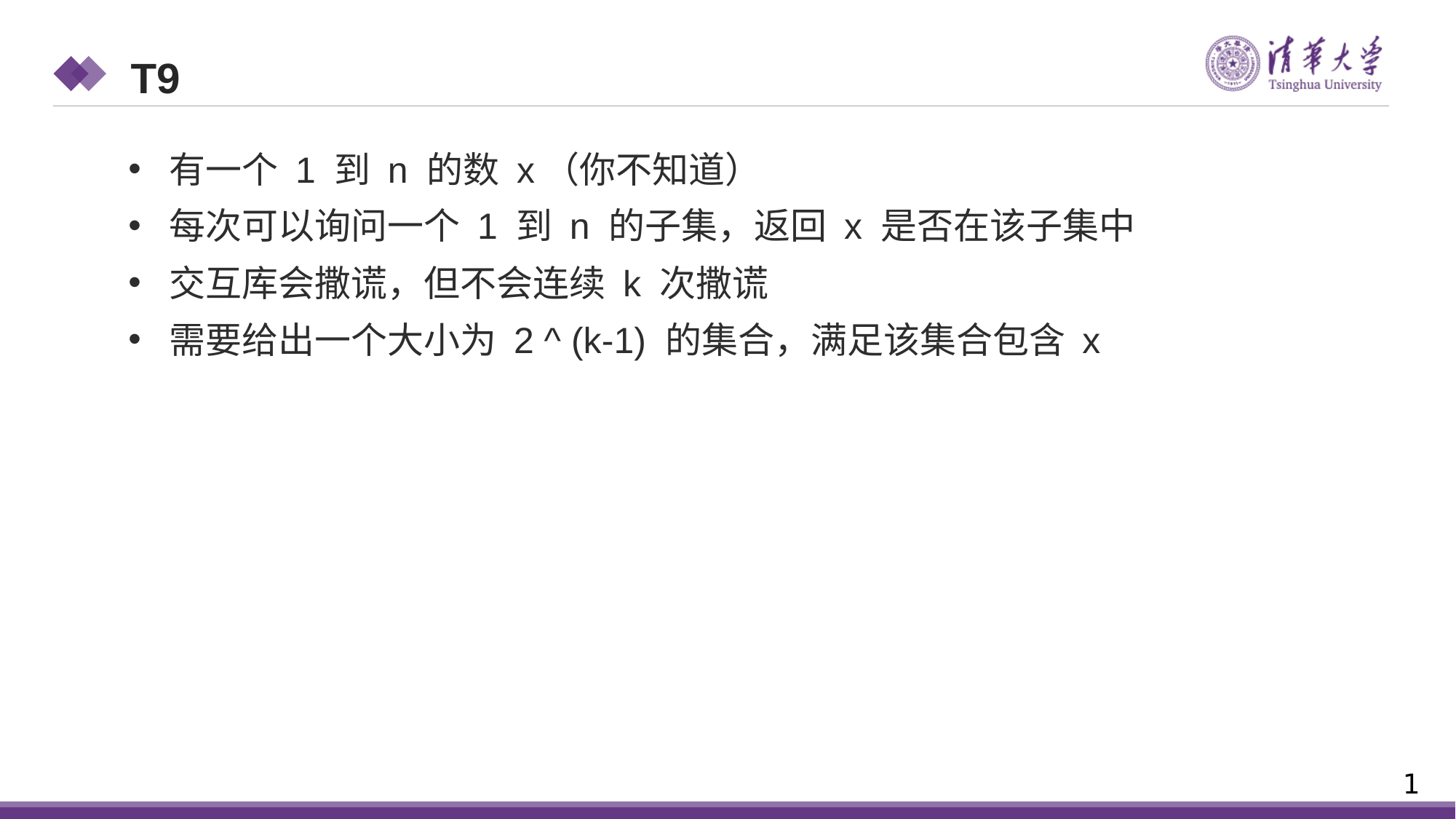

T9
有一个 1 到 n 的数 x（你不知道）
每次可以询问一个 1 到 n 的子集，返回 x 是否在该子集中
交互库会撒谎，但不会连续 k 次撒谎
需要给出一个大小为 2 ^ (k-1) 的集合，满足该集合包含 x
1